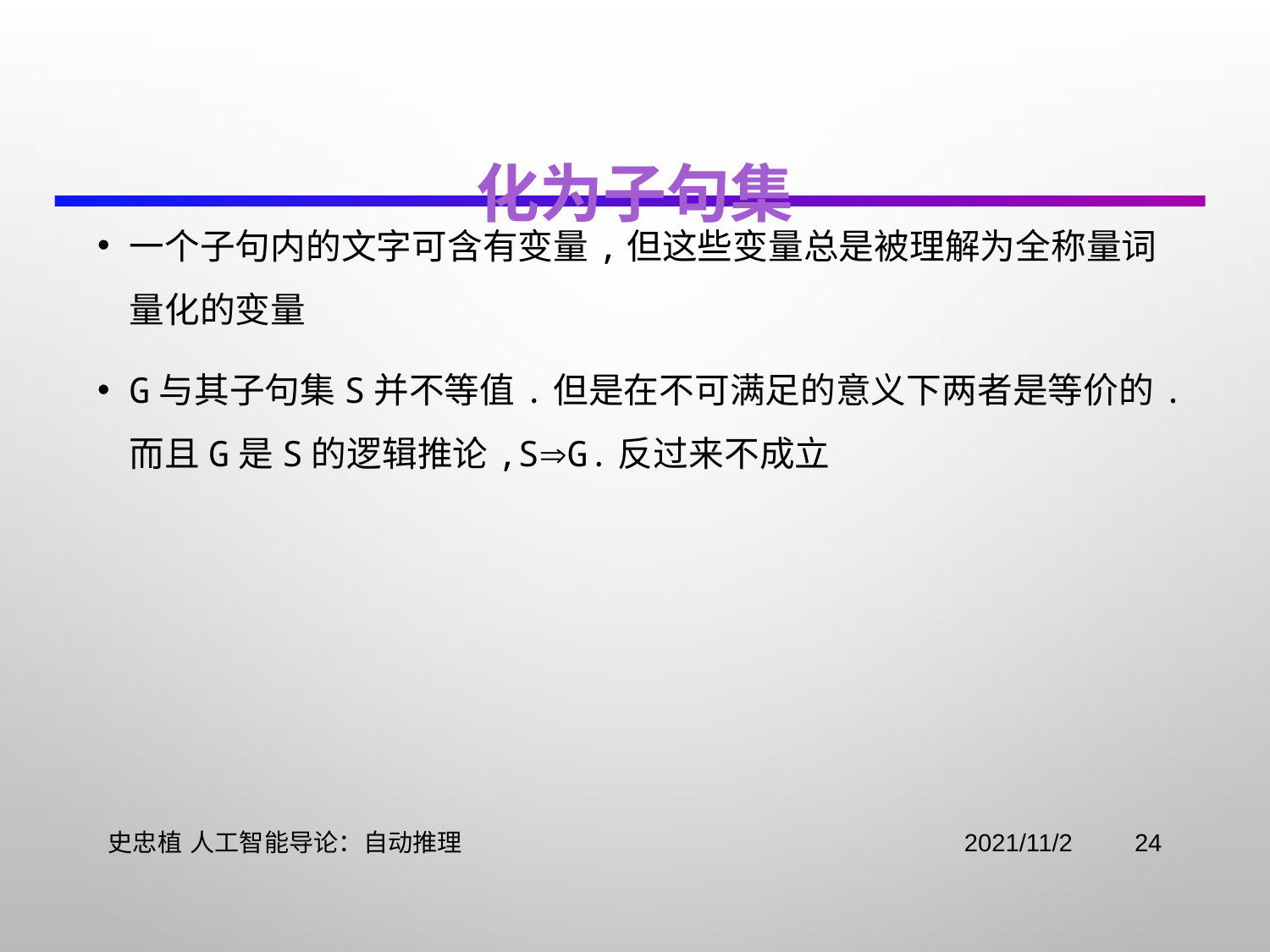

# 化为子句集
一个子句内的文字可含有变量,但这些变量总是被理解为全称量词量化的变量
G与其子句集S并不等值.但是在不可满足的意义下两者是等价的.而且G是S的逻辑推论,S⇒G.反过来不成立

史忠植 人工智能导论：自动推理
2021/11/2
24